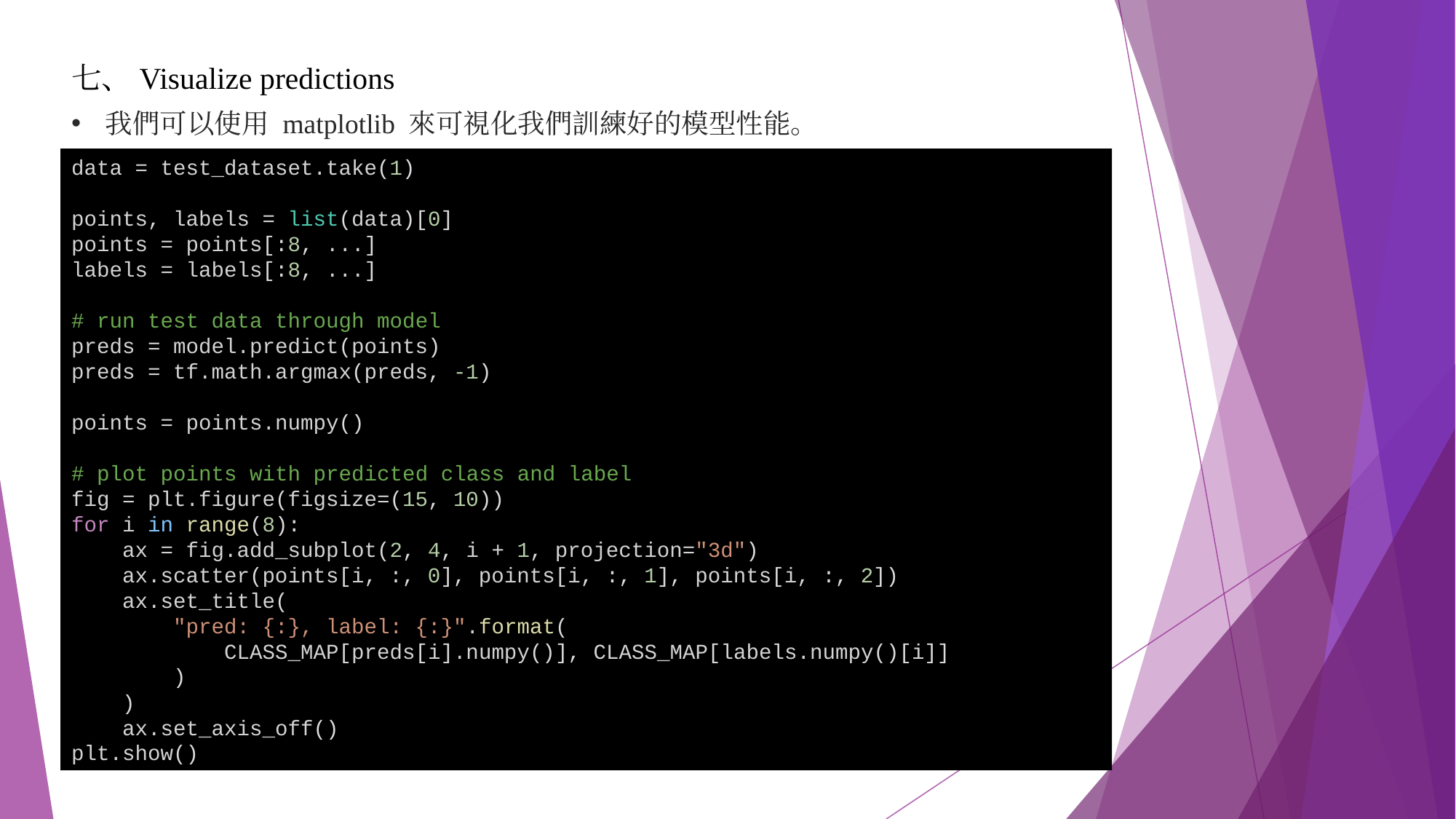

七、Visualize predictions
我們可以使用 matplotlib 來可視化我們訓練好的模型性能。
data = test_dataset.take(1)
points, labels = list(data)[0]
points = points[:8, ...]
labels = labels[:8, ...]
# run test data through model
preds = model.predict(points)
preds = tf.math.argmax(preds, -1)
points = points.numpy()
# plot points with predicted class and label
fig = plt.figure(figsize=(15, 10))
for i in range(8):
    ax = fig.add_subplot(2, 4, i + 1, projection="3d")
    ax.scatter(points[i, :, 0], points[i, :, 1], points[i, :, 2])
    ax.set_title(
        "pred: {:}, label: {:}".format(
            CLASS_MAP[preds[i].numpy()], CLASS_MAP[labels.numpy()[i]]
        )
    )
    ax.set_axis_off()
plt.show()